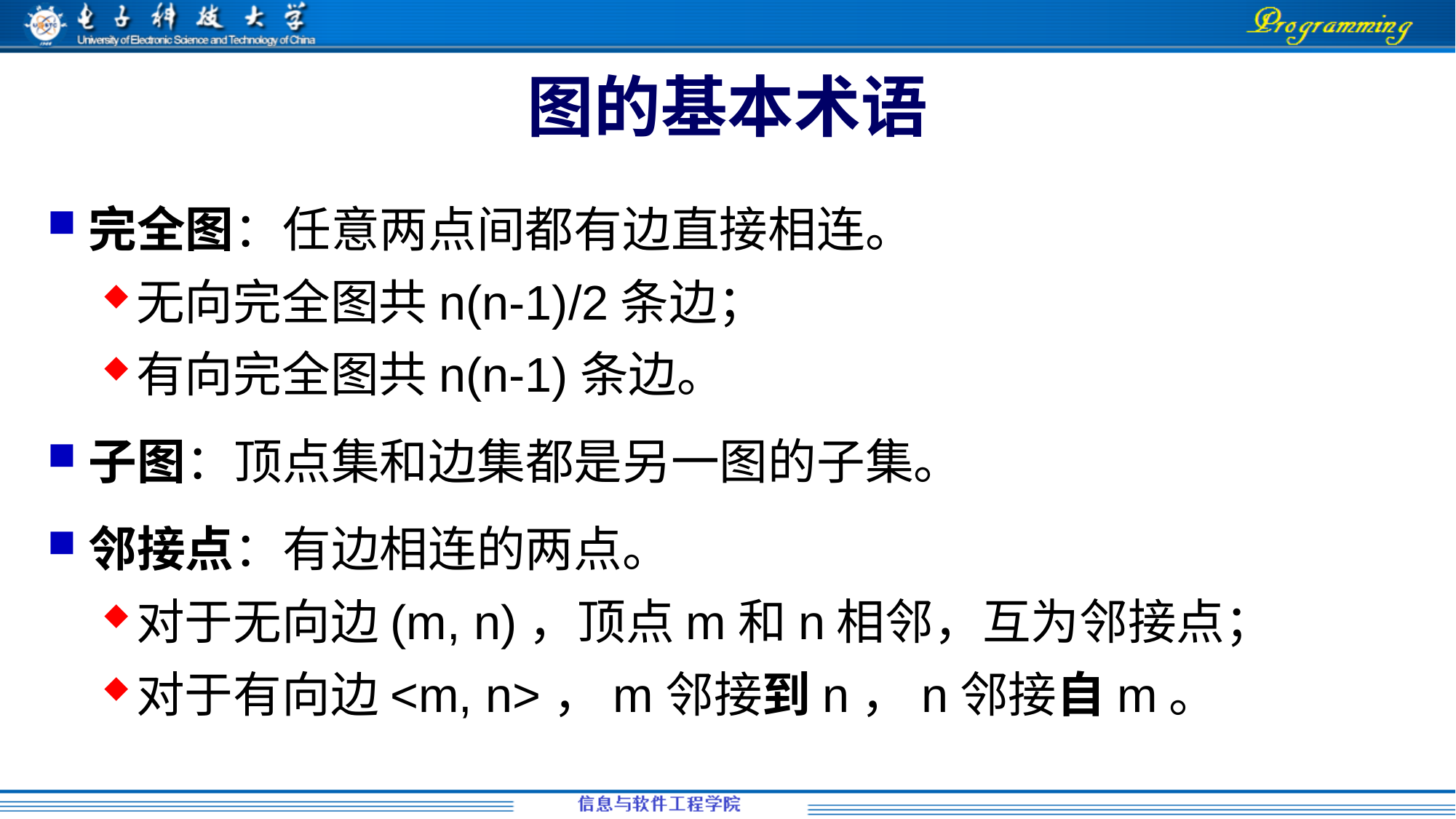

# 图的基本术语
完全图：任意两点间都有边直接相连。
无向完全图共n(n-1)/2条边；
有向完全图共n(n-1)条边。
子图：顶点集和边集都是另一图的子集。
邻接点：有边相连的两点。
对于无向边(m, n)，顶点m和n相邻，互为邻接点；
对于有向边<m, n>，m邻接到n，n邻接自m。